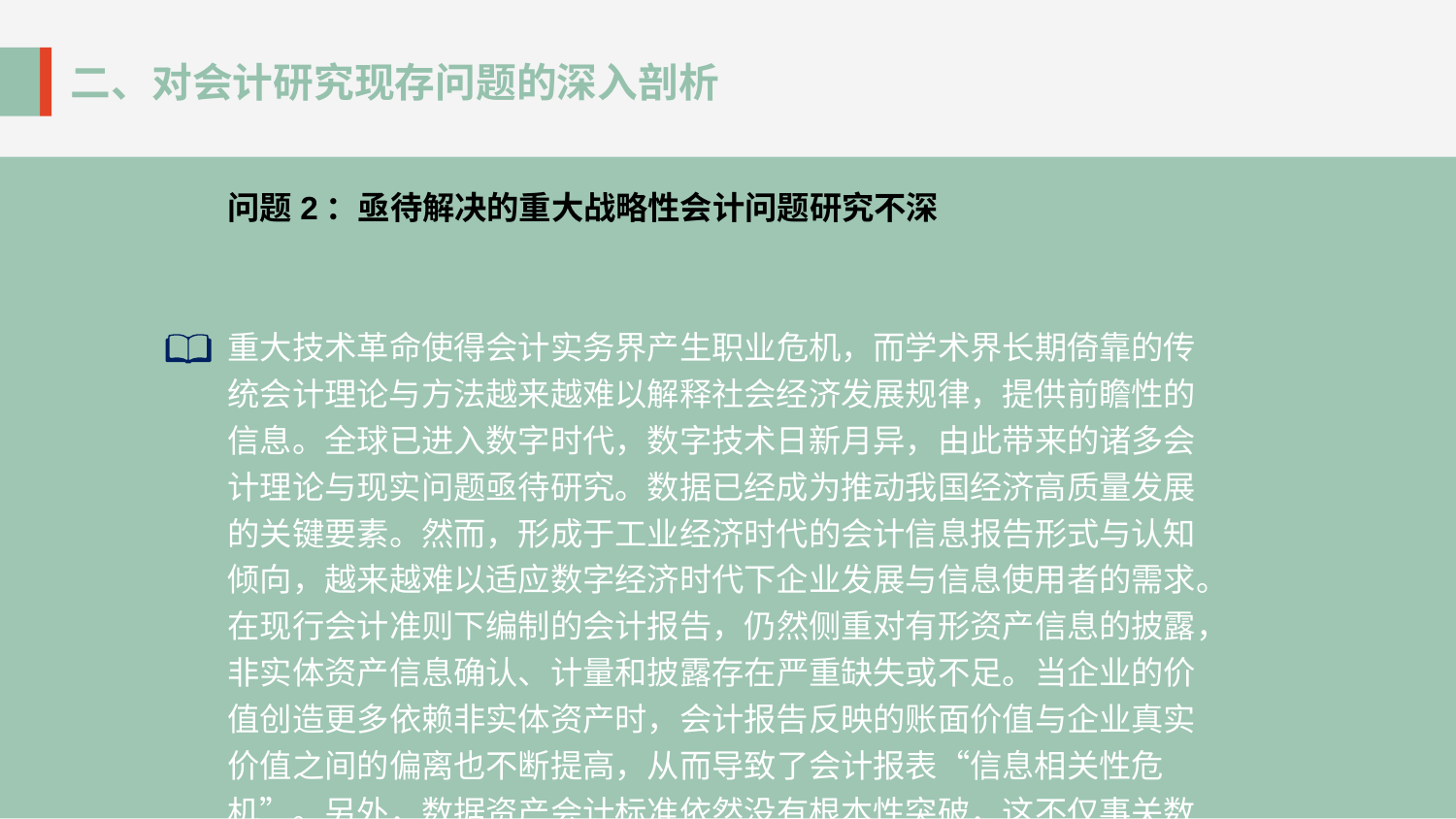

二、对会计研究现存问题的深入剖析

问题2：亟待解决的重大战略性会计问题研究不深

重大技术革命使得会计实务界产生职业危机，而学术界长期倚靠的传统会计理论与方法越来越难以解释社会经济发展规律，提供前瞻性的信息。全球已进入数字时代，数字技术日新月异，由此带来的诸多会计理论与现实问题亟待研究。数据已经成为推动我国经济高质量发展的关键要素。然而，形成于工业经济时代的会计信息报告形式与认知倾向，越来越难以适应数字经济时代下企业发展与信息使用者的需求。在现行会计准则下编制的会计报告，仍然侧重对有形资产信息的披露，非实体资产信息确认、计量和披露存在严重缺失或不足。当企业的价值创造更多依赖非实体资产时，会计报告反映的账面价值与企业真实价值之间的偏离也不断提高，从而导致了会计报表“信息相关性危机”。另外，数据资产会计标准依然没有根本性突破，这不仅事关数据交易能否活跃、数据资产能否投融资以及能否激活地方新财源，更事关我国数字经济的有序发展和未来数据资产会计标准的国际话语权之争。以“数字资产”“数据要素”“数据资产”作为检索关键词，在2012-2022年会计类核心期刊和CSSCI来源期刊中，与数据资产核算相关的文献共计35篇，主要出现在2017年及之后。但当前关于数据资源、数据资产、数据资产评估等方面的研究不够系统深入，原因在于懂数字技术的技术专家热衷于研究数字化转型和数字化智能化财务，很难深入涉足数据资产会计标准的研究，而有实务经验的会计学者往往对数字技术本身关注较少或研究不深，对数据资产会计标准的研究也就无法做到深入，由此导致数据资产会计标准方面至今缺乏权威且系统的学术研究成果。